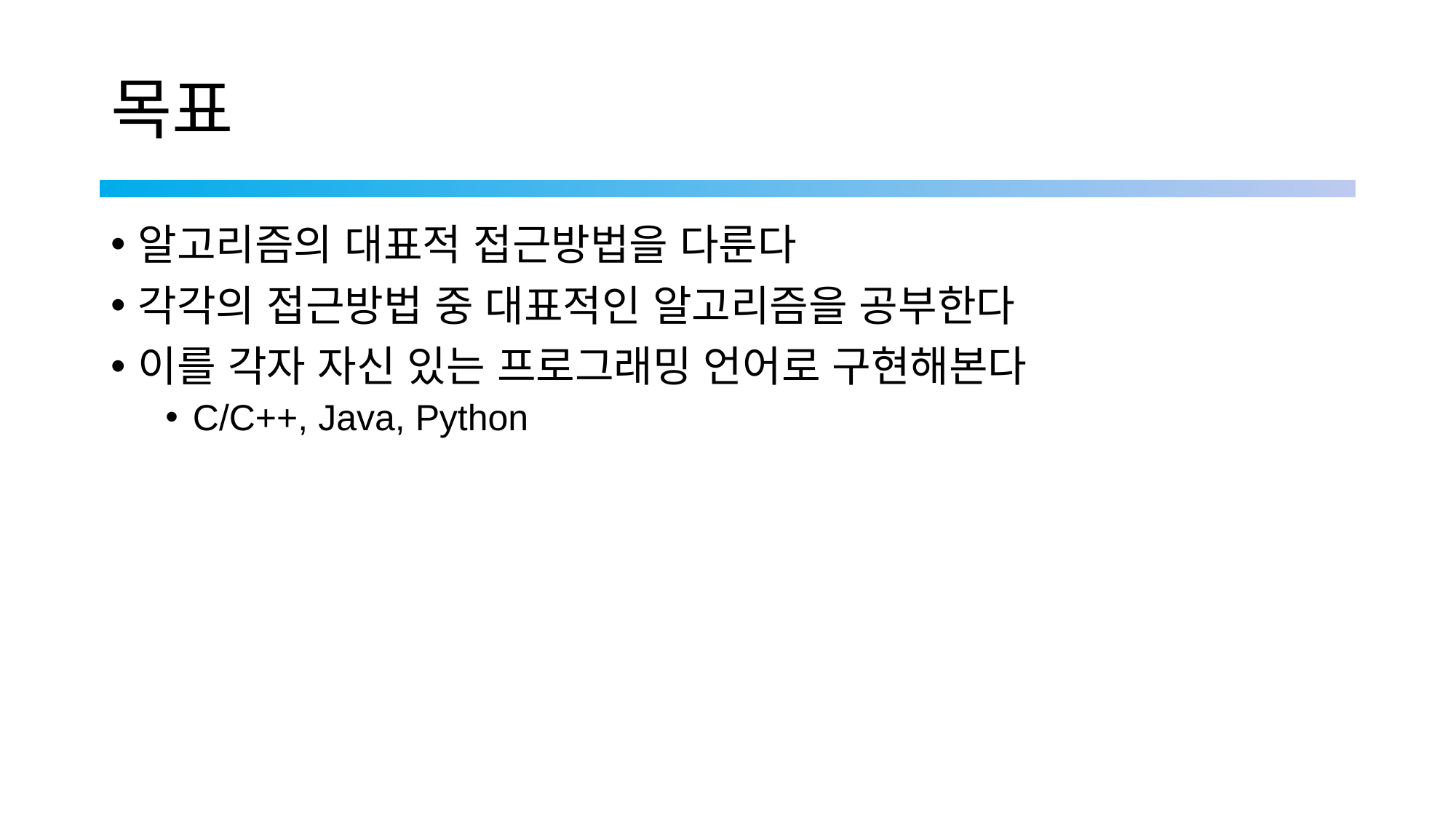

# 목표
알고리즘의 대표적 접근방법을 다룬다
각각의 접근방법 중 대표적인 알고리즘을 공부한다
이를 각자 자신 있는 프로그래밍 언어로 구현해본다
C/C++, Java, Python